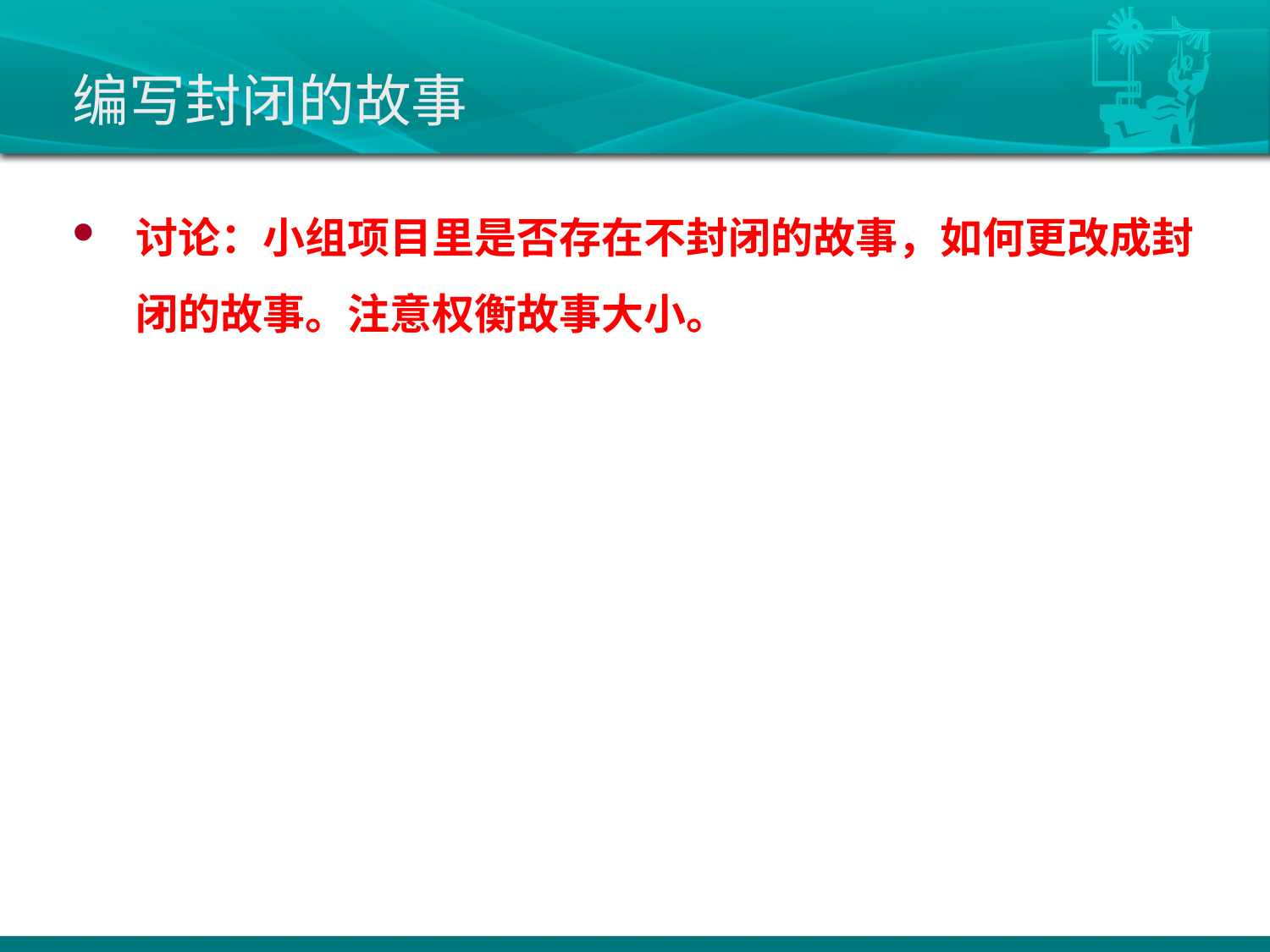

# 编写封闭的故事
讨论：小组项目里是否存在不封闭的故事，如何更改成封闭的故事。注意权衡故事大小。